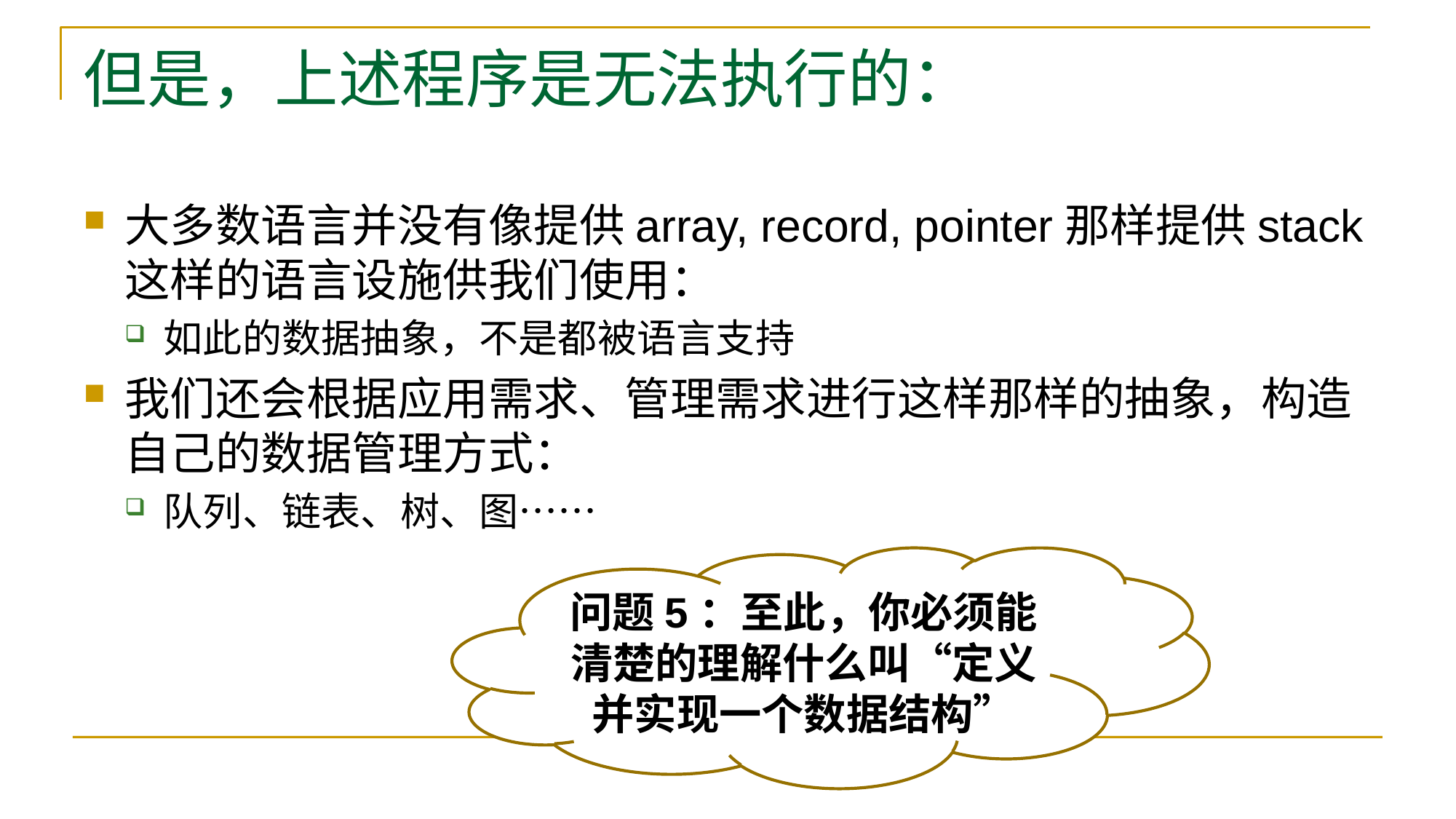

# 但是，上述程序是无法执行的：
大多数语言并没有像提供array, record, pointer那样提供stack这样的语言设施供我们使用：
如此的数据抽象，不是都被语言支持
我们还会根据应用需求、管理需求进行这样那样的抽象，构造自己的数据管理方式：
队列、链表、树、图……
问题5：至此，你必须能清楚的理解什么叫“定义并实现一个数据结构”